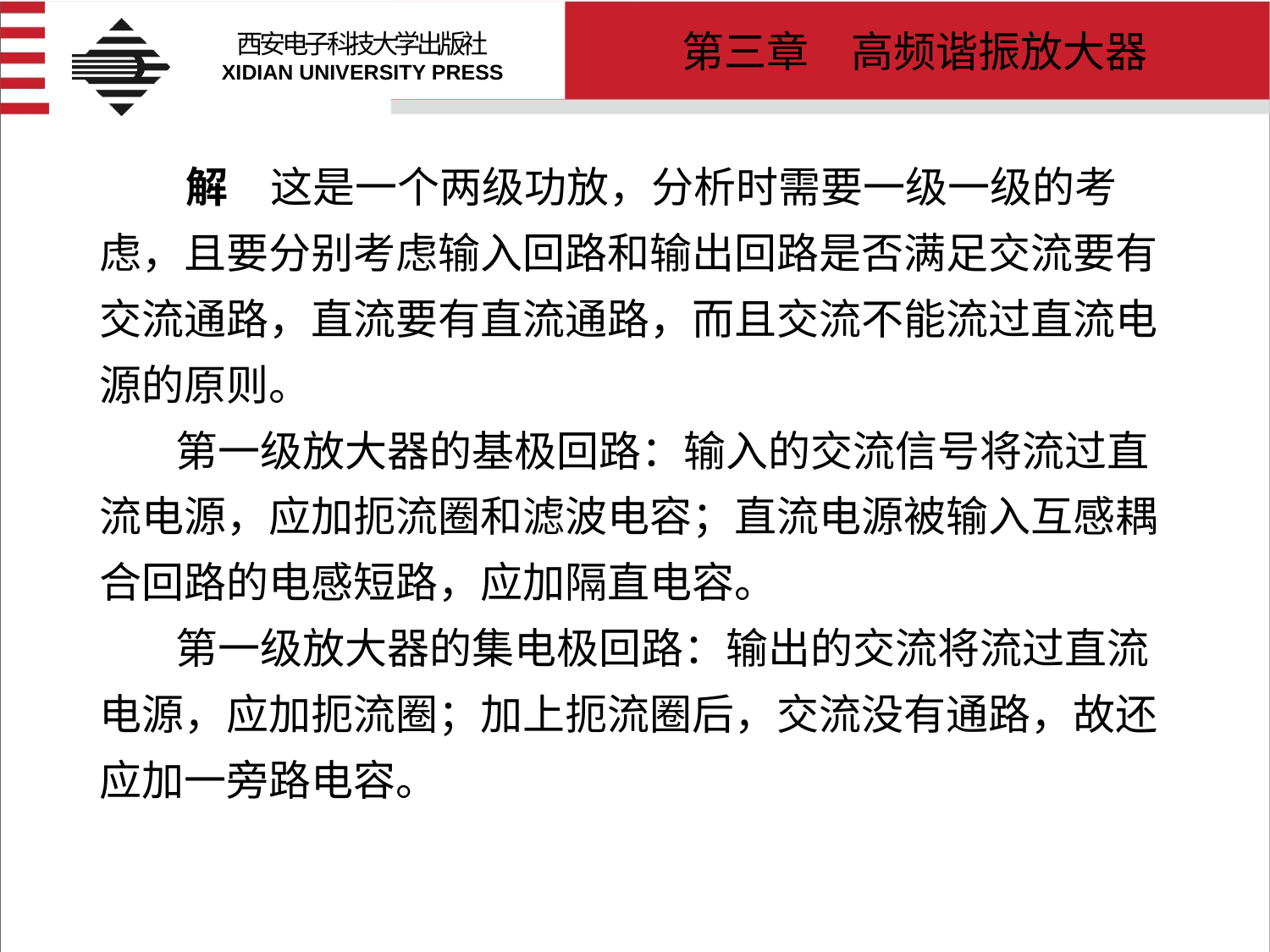

# 解　这是一个两级功放，分析时需要一级一级的考虑，且要分别考虑输入回路和输出回路是否满足交流要有交流通路，直流要有直流通路，而且交流不能流过直流电源的原则。 第一级放大器的基极回路：输入的交流信号将流过直流电源，应加扼流圈和滤波电容；直流电源被输入互感耦合回路的电感短路，应加隔直电容。 第一级放大器的集电极回路：输出的交流将流过直流电源，应加扼流圈；加上扼流圈后，交流没有通路，故还应加一旁路电容。